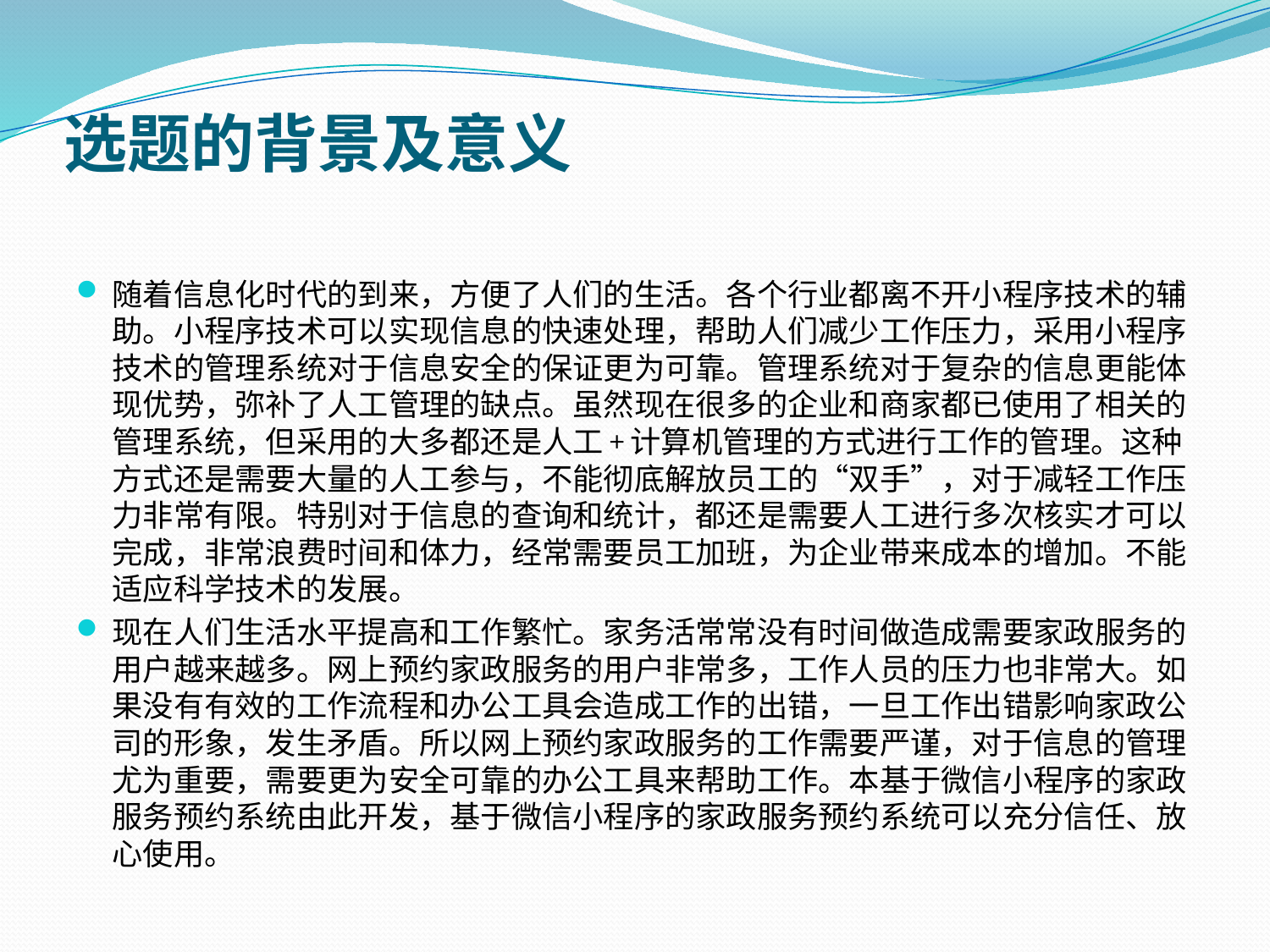

# 选题的背景及意义
随着信息化时代的到来，方便了人们的生活。各个行业都离不开小程序技术的辅助。小程序技术可以实现信息的快速处理，帮助人们减少工作压力，采用小程序技术的管理系统对于信息安全的保证更为可靠。管理系统对于复杂的信息更能体现优势，弥补了人工管理的缺点。虽然现在很多的企业和商家都已使用了相关的管理系统，但采用的大多都还是人工+计算机管理的方式进行工作的管理。这种方式还是需要大量的人工参与，不能彻底解放员工的“双手”，对于减轻工作压力非常有限。特别对于信息的查询和统计，都还是需要人工进行多次核实才可以完成，非常浪费时间和体力，经常需要员工加班，为企业带来成本的增加。不能适应科学技术的发展。
现在人们生活水平提高和工作繁忙。家务活常常没有时间做造成需要家政服务的用户越来越多。网上预约家政服务的用户非常多，工作人员的压力也非常大。如果没有有效的工作流程和办公工具会造成工作的出错，一旦工作出错影响家政公司的形象，发生矛盾。所以网上预约家政服务的工作需要严谨，对于信息的管理尤为重要，需要更为安全可靠的办公工具来帮助工作。本基于微信小程序的家政服务预约系统由此开发，基于微信小程序的家政服务预约系统可以充分信任、放心使用。